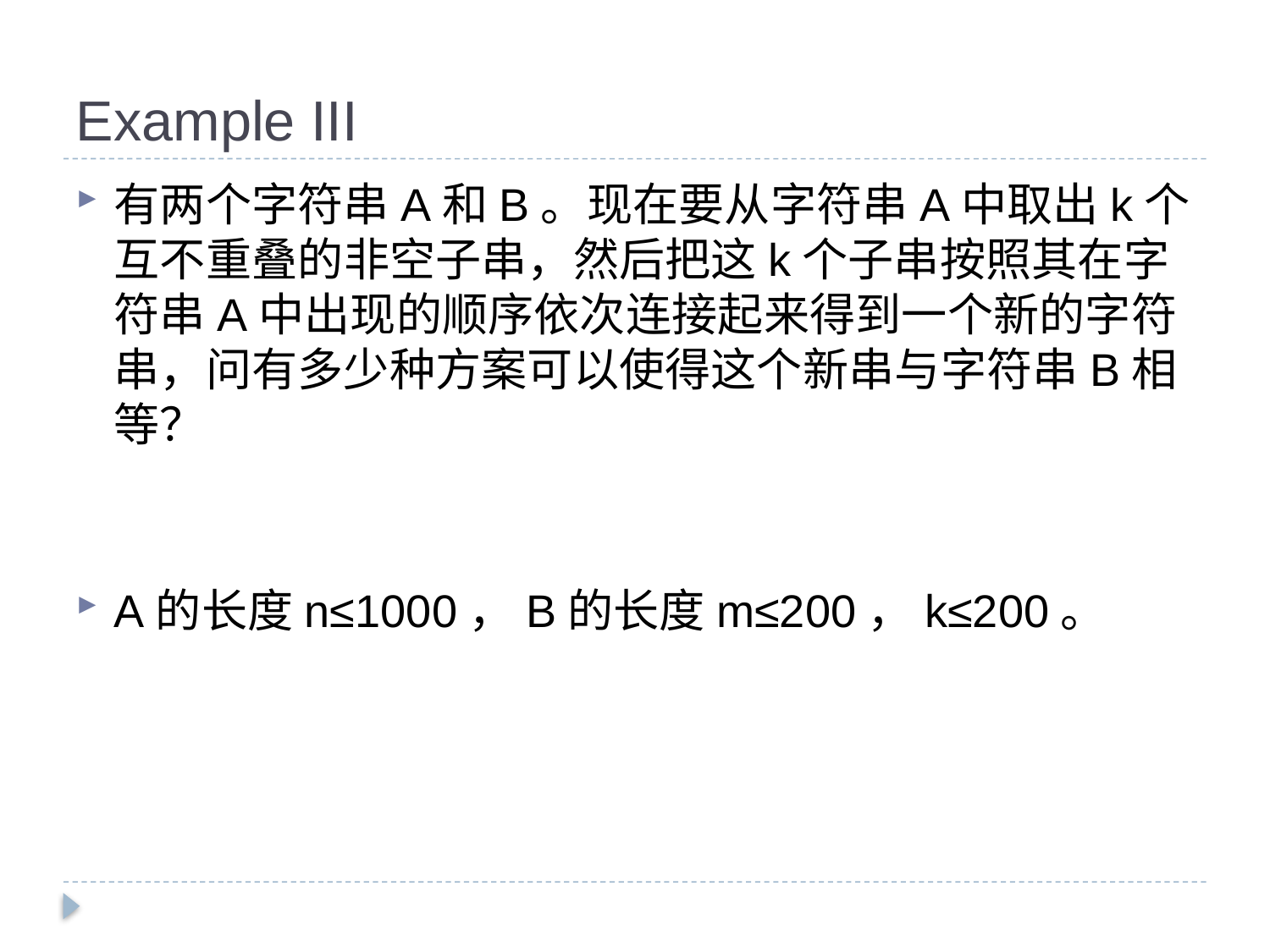

# Example III
有两个字符串A和B。现在要从字符串A中取出k个互不重叠的非空子串，然后把这k个子串按照其在字符串A中出现的顺序依次连接起来得到一个新的字符串，问有多少种方案可以使得这个新串与字符串B相等？

A的长度n≤1000，B的长度m≤200，k≤200。